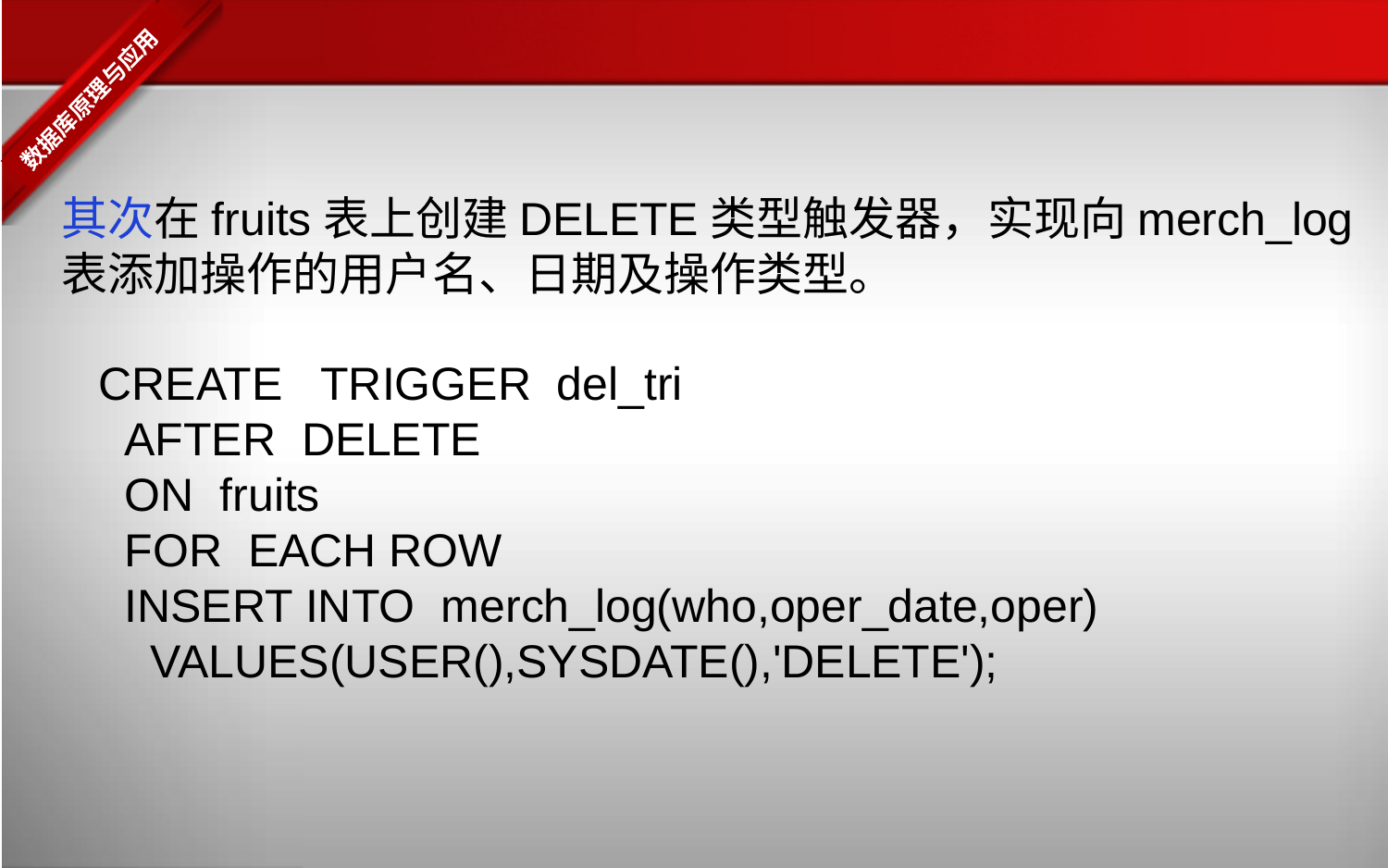

其次在fruits表上创建DELETE类型触发器，实现向merch_log表添加操作的用户名、日期及操作类型。
CREATE   TRIGGER  del_tri
  AFTER  DELETE
  ON  fruits
  FOR  EACH ROW
  INSERT INTO  merch_log(who,oper_date,oper)
    VALUES(USER(),SYSDATE(),'DELETE');